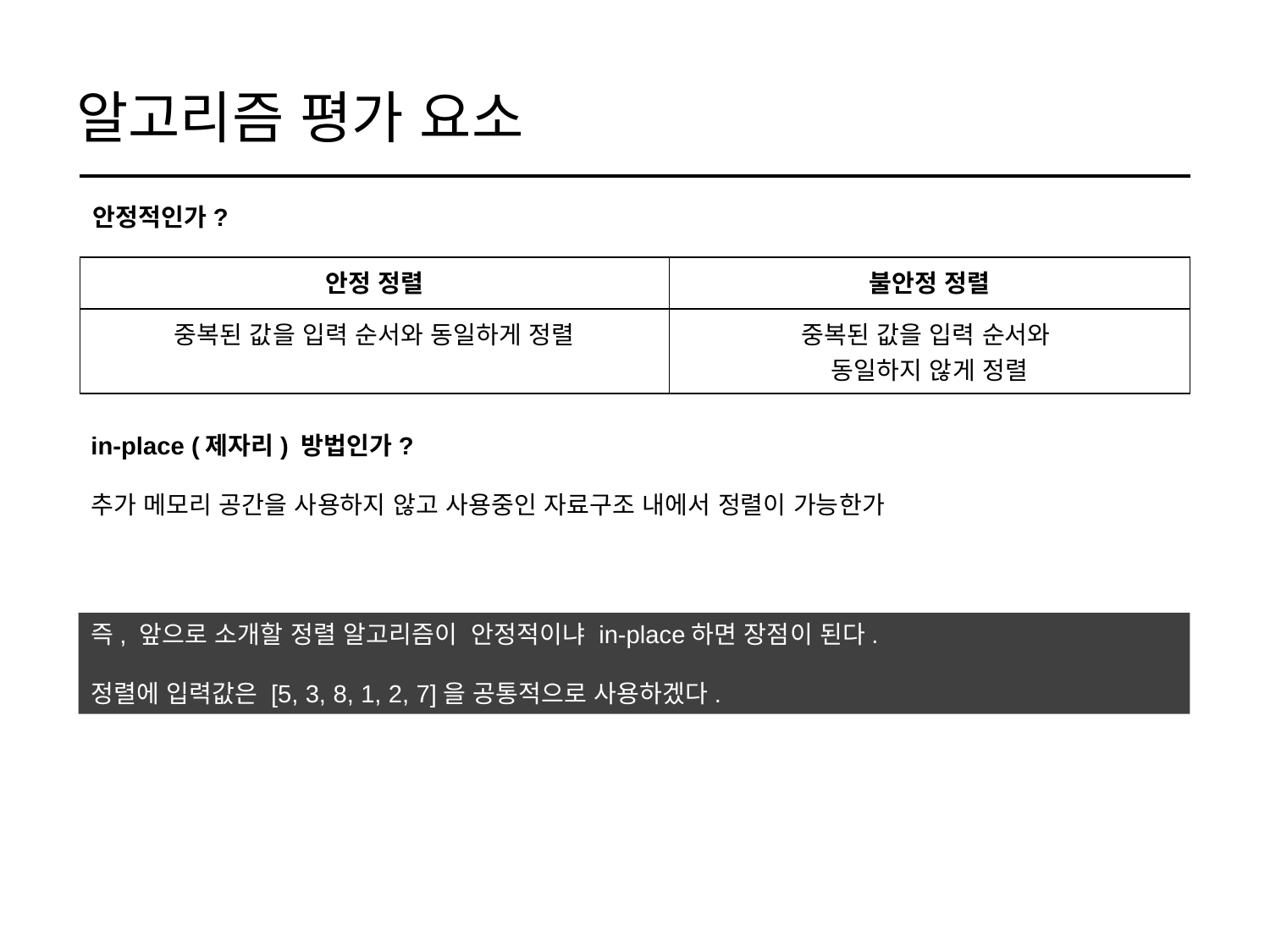

# 알고리즘 평가 요소
안정적인가?
| 안정 정렬 | 불안정 정렬 |
| --- | --- |
| 중복된 값을 입력 순서와 동일하게 정렬 | 중복된 값을 입력 순서와 동일하지 않게 정렬 |
in-place (제자리) 방법인가?
추가 메모리 공간을 사용하지 않고 사용중인 자료구조 내에서 정렬이 가능한가
즉, 앞으로 소개할 정렬 알고리즘이  안정적이냐 in-place하면 장점이 된다.
정렬에 입력값은 [5, 3, 8, 1, 2, 7]을 공통적으로 사용하겠다.